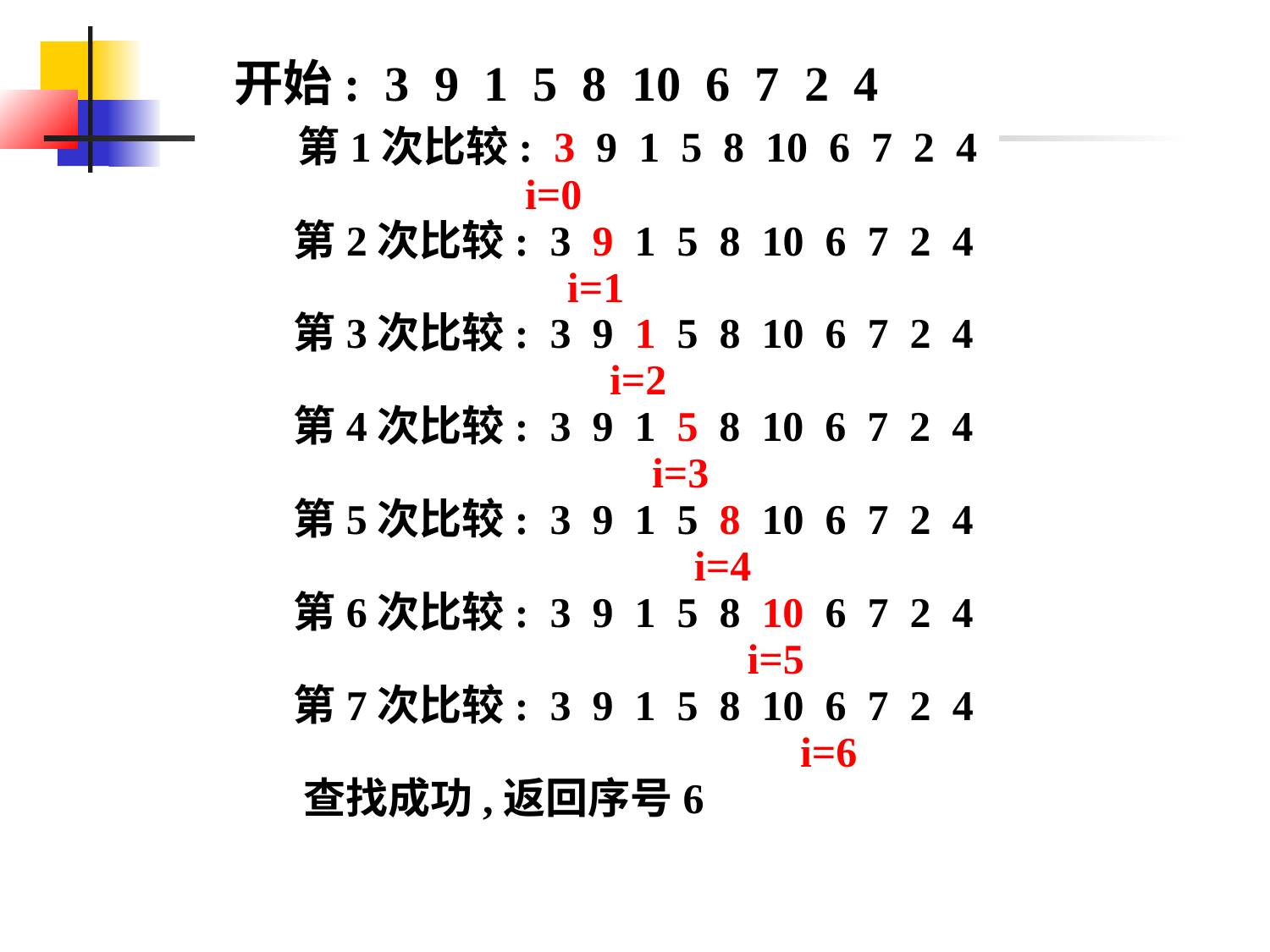

开始:  3  9  1  5  8  10  6  7  2  4
       第1次比较:  3  9  1  5  8  10  6  7  2  4
                              i=0
        第2次比较:  3  9  1  5  8  10  6  7  2  4
                                  i=1
        第3次比较:  3  9  1  5  8  10  6  7  2  4
                                      i=2
        第4次比较:  3  9  1  5  8  10  6  7  2  4
                                          i=3
        第5次比较:  3  9  1  5  8  10  6  7  2  4
                                              i=4
        第6次比较:  3  9  1  5  8  10  6  7  2  4
                                                   i=5
        第7次比较:  3  9  1  5  8  10  6  7  2  4
                                                        i=6
         查找成功,返回序号6